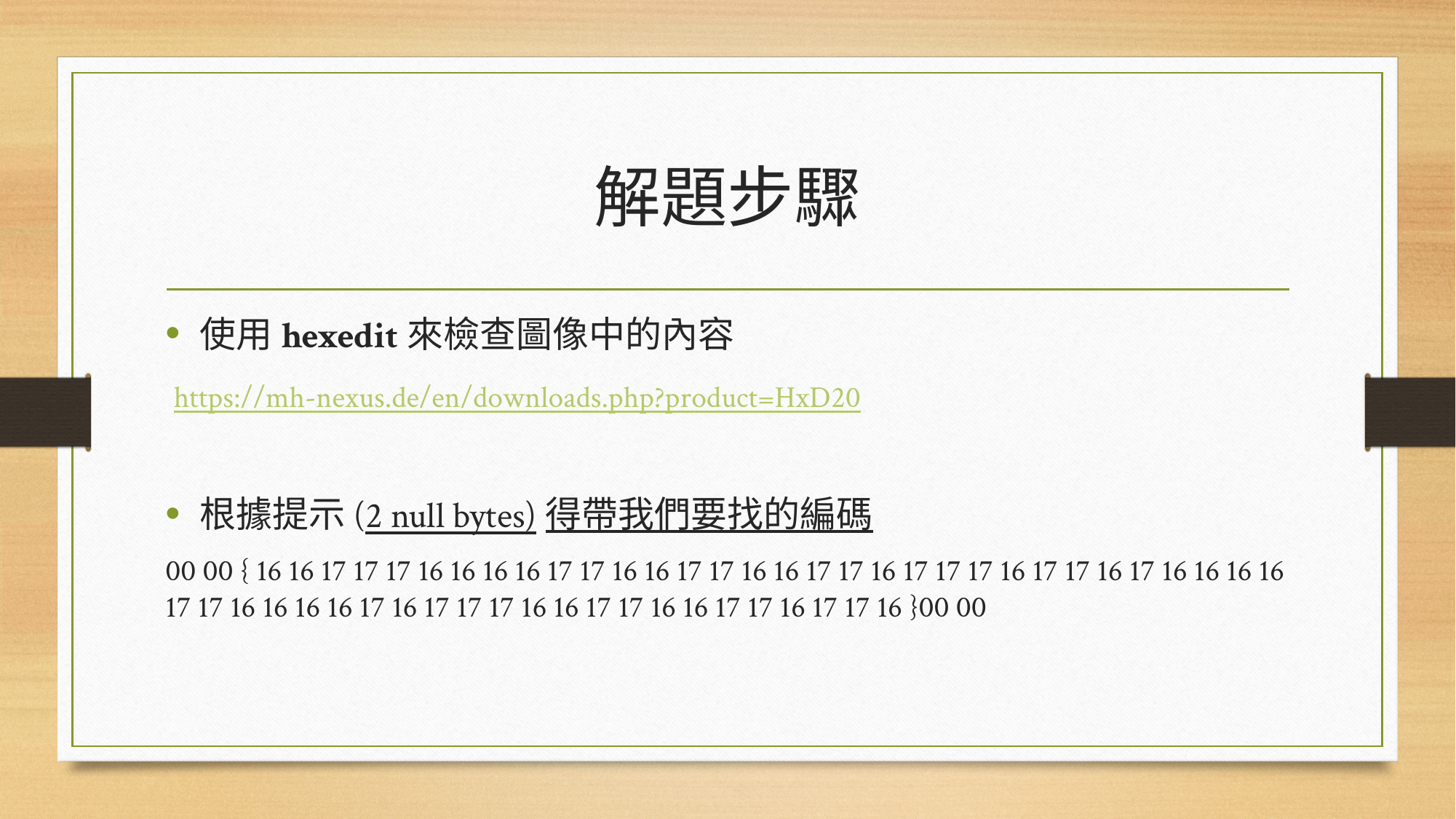

# 解題步驟
使用hexedit來檢查圖像中的內容
 https://mh-nexus.de/en/downloads.php?product=HxD20

根據提示(2 null bytes)得帶我們要找的編碼
00 00 { 16 16 17 17 17 16 16 16 16 17 17 16 16 17 17 16 16 17 17 16 17 17 17 16 17 17 16 17 16 16 16 16 17 17 16 16 16 16 17 16 17 17 17 16 16 17 17 16 16 17 17 16 17 17 16 }00 00